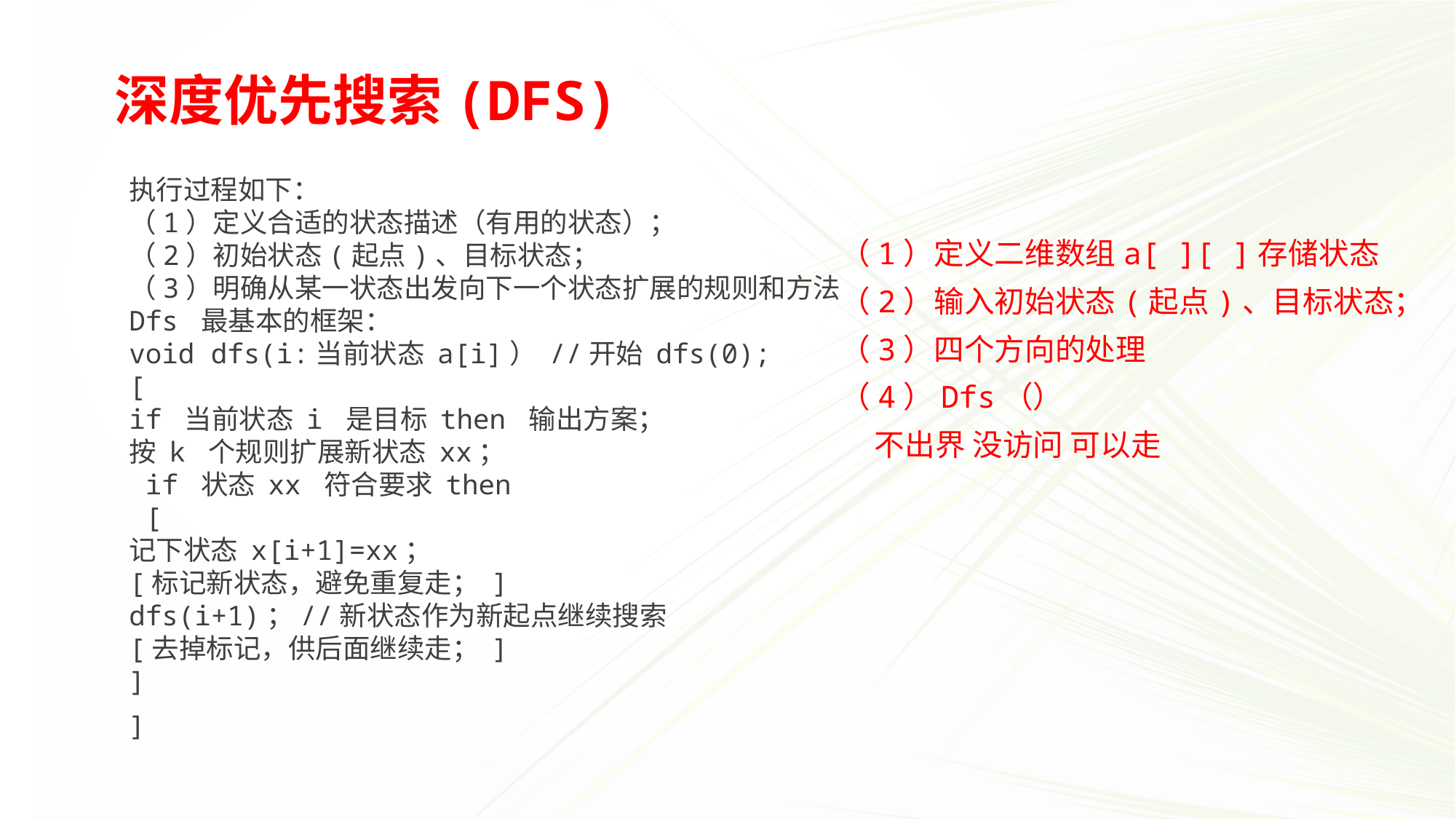

深度优先搜索(DFS)
#
执行过程如下：
（1）定义合适的状态描述（有用的状态）；
（2）初始状态(起点)、目标状态；
（3）明确从某一状态出发向下一个状态扩展的规则和方法
Dfs 最基本的框架：
void dfs(i:当前状态 a[i]） //开始 dfs(0);
[
if 当前状态 i 是目标 then 输出方案；
按 k 个规则扩展新状态 xx；
 if 状态 xx 符合要求 then
 [
记下状态 x[i+1]=xx；
[标记新状态，避免重复走； ]
dfs(i+1)；//新状态作为新起点继续搜索
[去掉标记，供后面继续走； ]
]
]
（1）定义二维数组a[ ][ ]存储状态
（2）输入初始状态(起点)、目标状态；
（3）四个方向的处理
（4）Dfs（）
    不出界 没访问 可以走